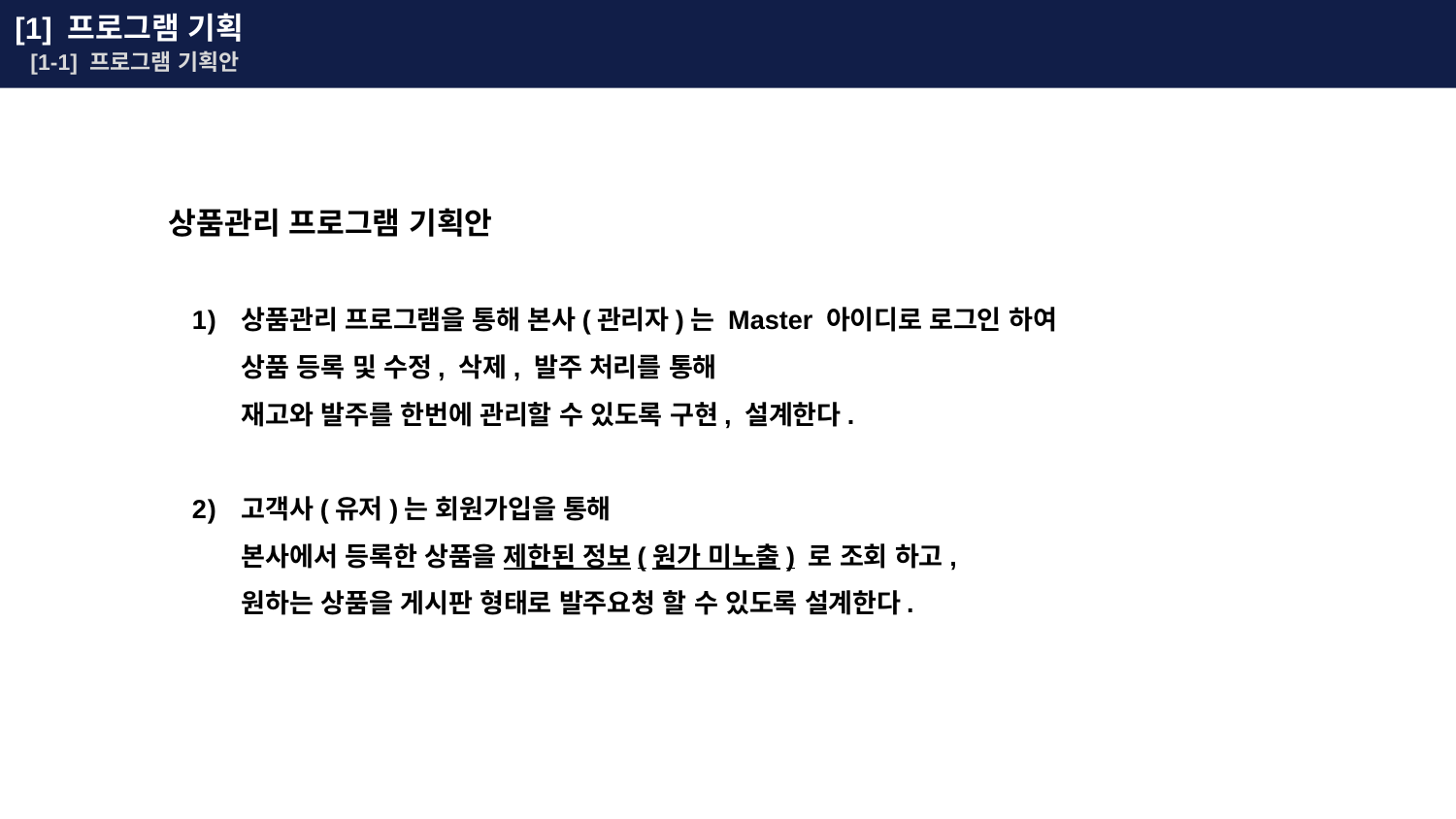

[1] 프로그램 기획
[1-1] 프로그램 기획안
상품관리 프로그램 기획안

상품관리 프로그램을 통해 본사(관리자)는 Master 아이디로 로그인 하여
상품 등록 및 수정, 삭제, 발주 처리를 통해
재고와 발주를 한번에 관리할 수 있도록 구현, 설계한다.

고객사(유저)는 회원가입을 통해
본사에서 등록한 상품을 제한된 정보(원가 미노출) 로 조회 하고,
원하는 상품을 게시판 형태로 발주요청 할 수 있도록 설계한다.